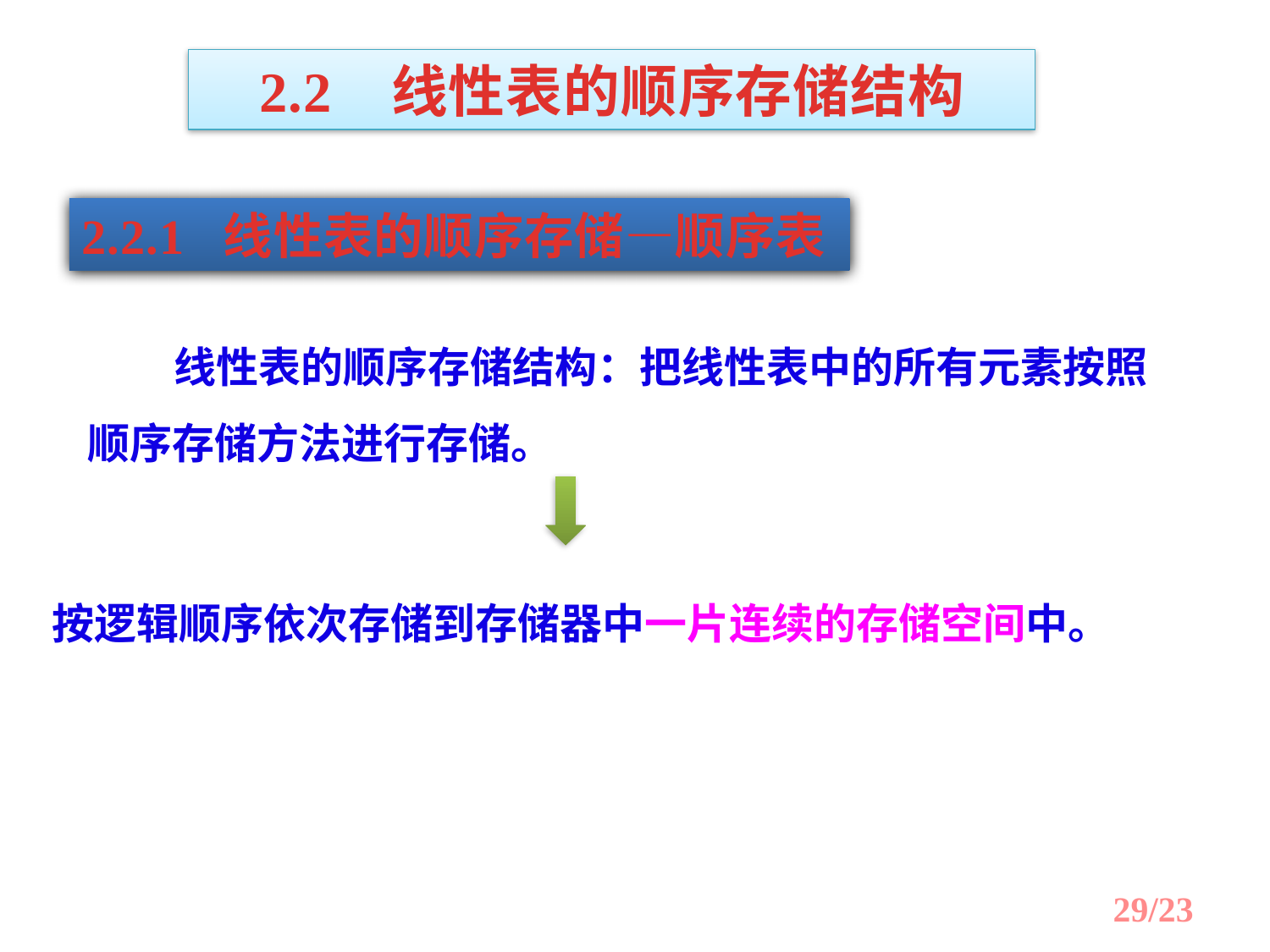

2.2   线性表的顺序存储结构
2.2.1  线性表的顺序存储—顺序表
        线性表的顺序存储结构：把线性表中的所有元素按照顺序存储方法进行存储。

按逻辑顺序依次存储到存储器中一片连续的存储空间中。
29/23